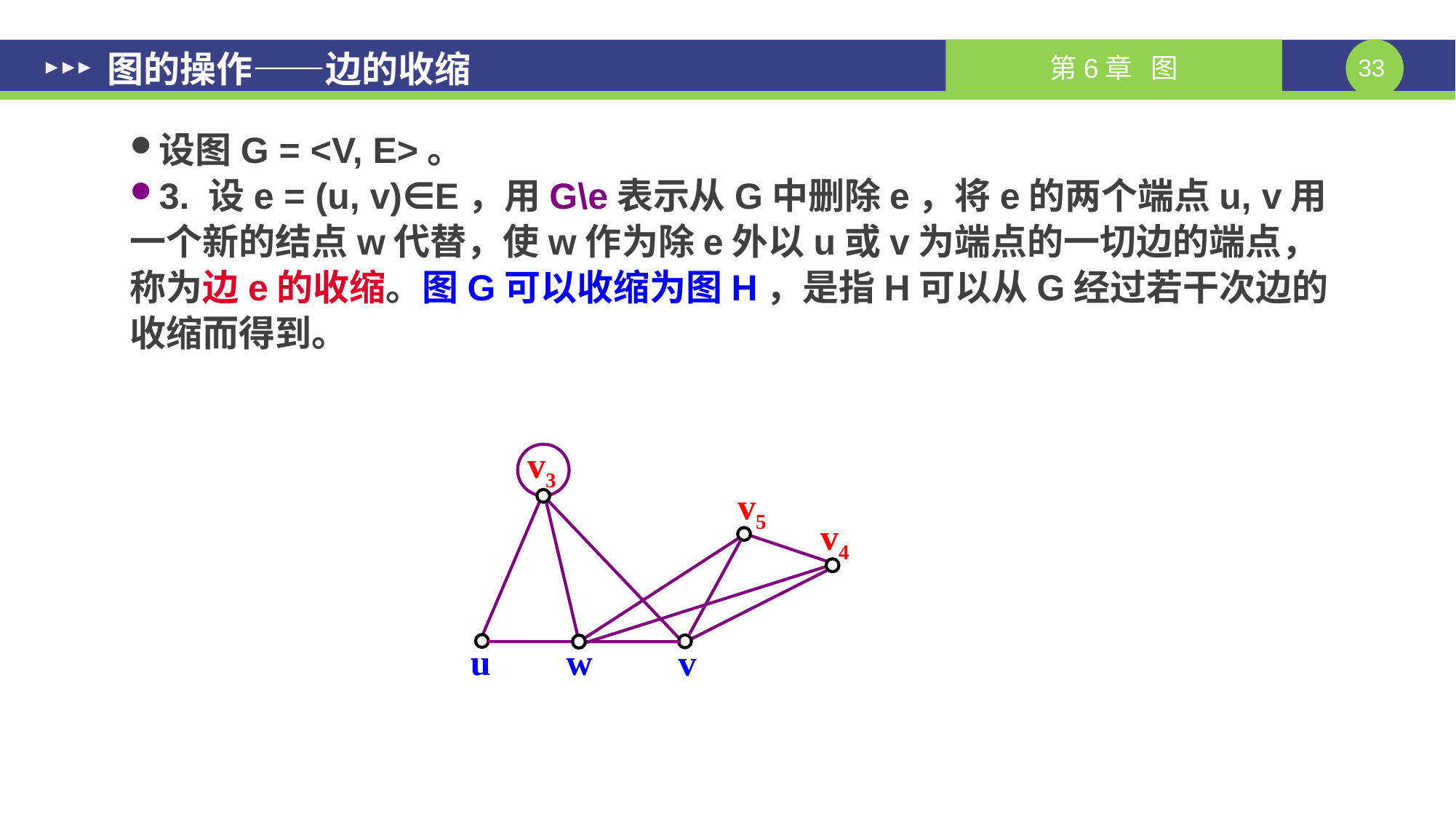

# 图的操作——边的收缩
设图G = <V, E>。
3. 设e = (u, v)∈E，用G\e表示从G中删除e，将e的两个端点u, v用一个新的结点w代替，使w作为除e外以u或v为端点的一切边的端点，称为边e的收缩。图G可以收缩为图H，是指H可以从G经过若干次边的收缩而得到。
v3

v5

v4

u
w
v